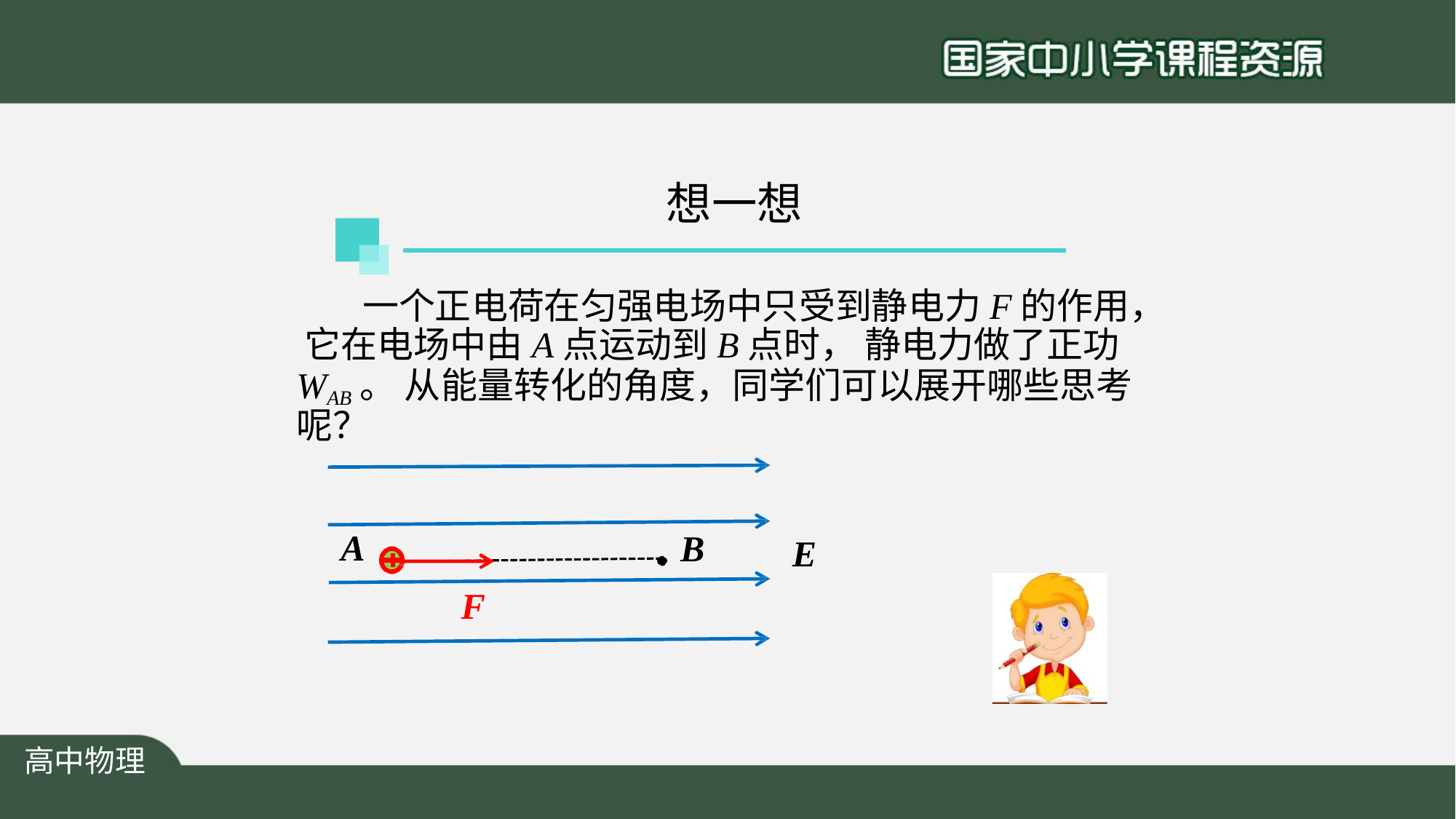

# 想一想

一个正电荷在匀强电场中只受到静电力F的作用，  它在电场中由A点运动到B点时， 静电力做了正功WAB。 从能量转化的角度，同学们可以展开哪些思考呢？

A
B
E

F

高中物理